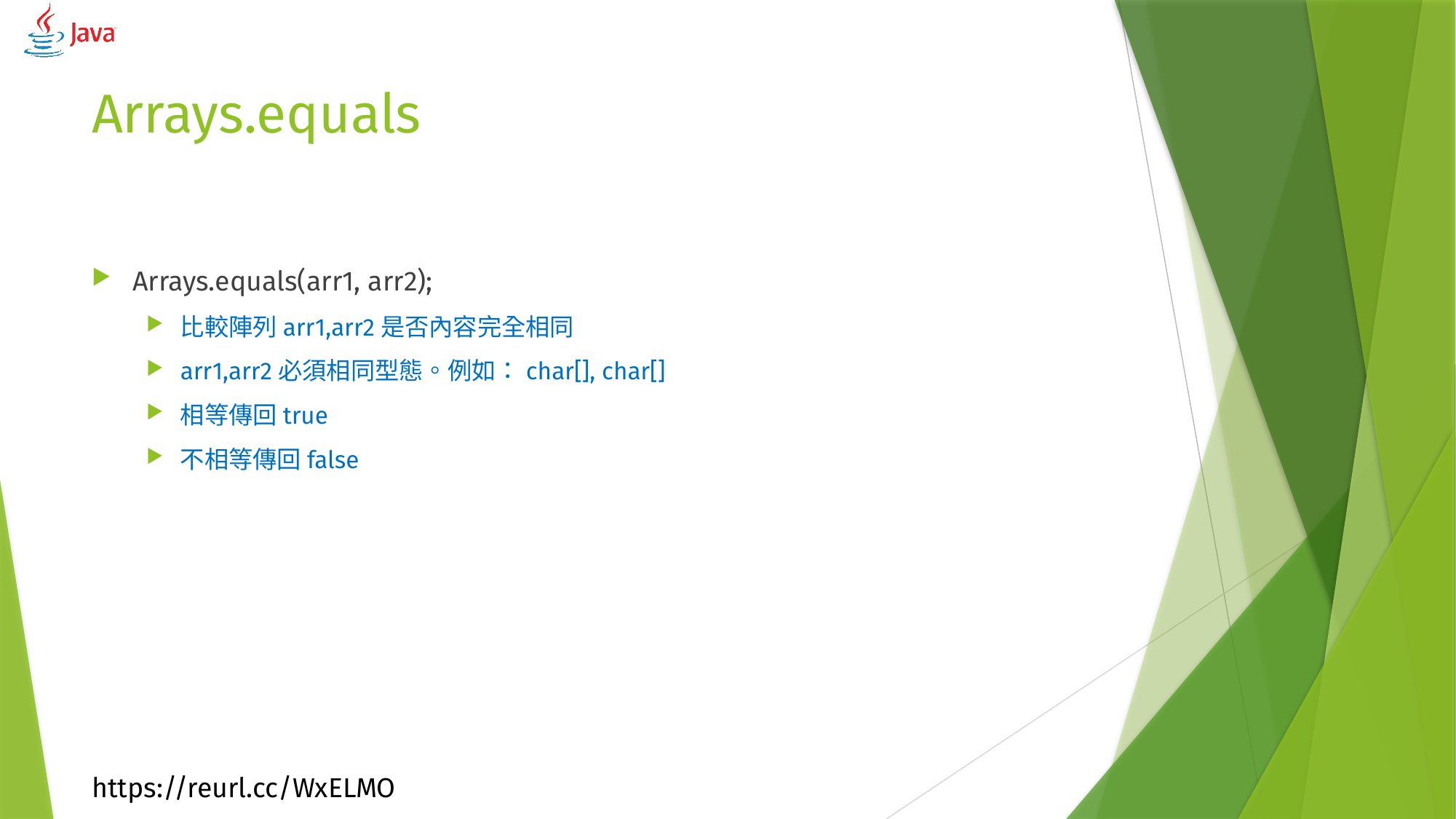

# Arrays.equals
Arrays.equals(arr1, arr2);
比較陣列arr1,arr2是否內容完全相同
arr1,arr2必須相同型態。例如：char[], char[]
相等傳回true
不相等傳回false